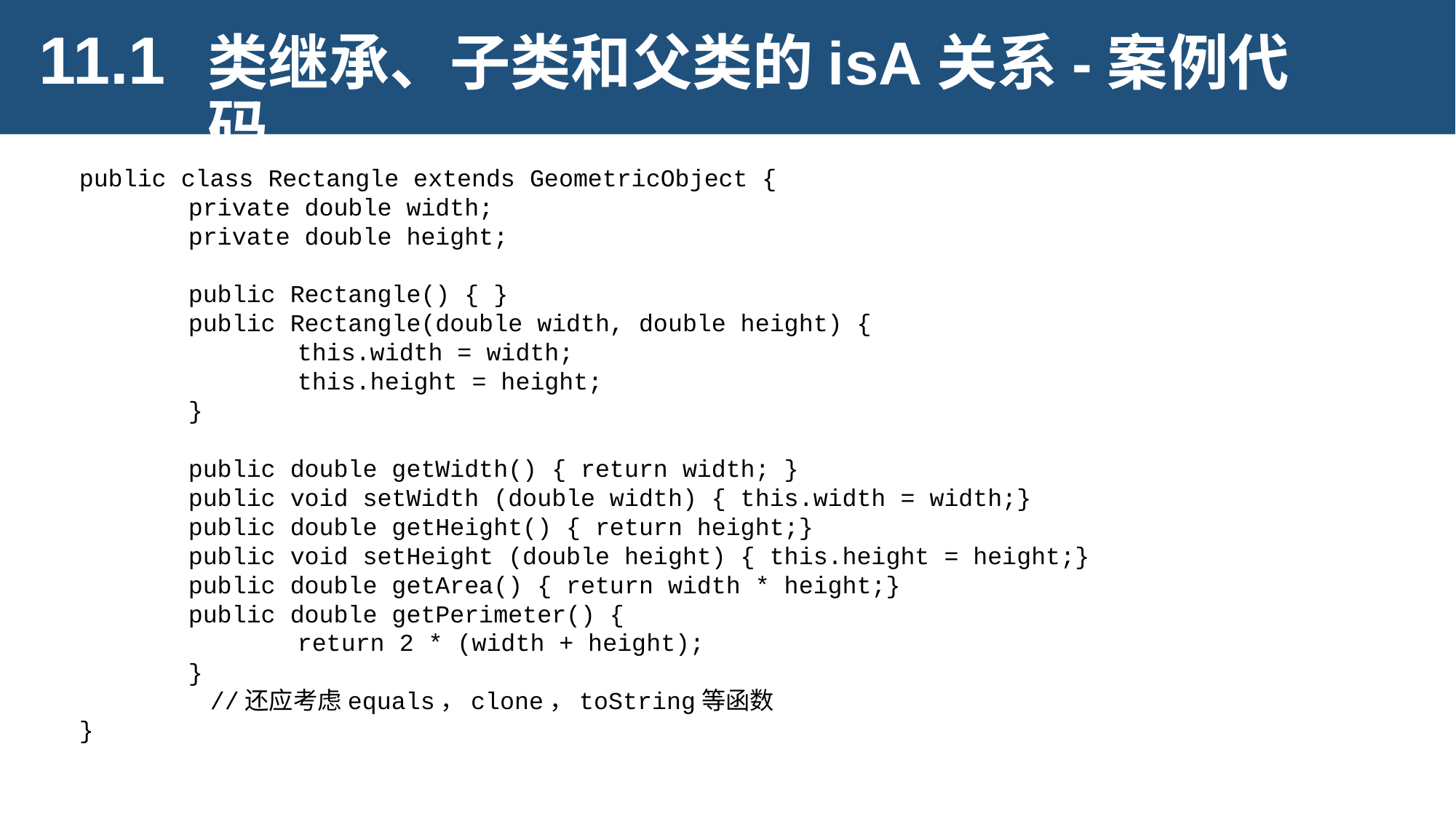

11.1
类继承、子类和父类的isA关系-案例代码
public class Rectangle extends GeometricObject {
	private double width;
	private double height;

	public Rectangle() { }
	public Rectangle(double width, double height) {
		this.width = width;
		this.height = height;
	}

	public double getWidth() { return width; }
	public void setWidth (double width) { this.width = width;}
	public double getHeight() { return height;}
	public void setHeight (double height) { this.height = height;}
	public double getArea() { return width * height;}
	public double getPerimeter() {
		return 2 * (width + height);
	}
         //还应考虑equals，clone，toString等函数
}